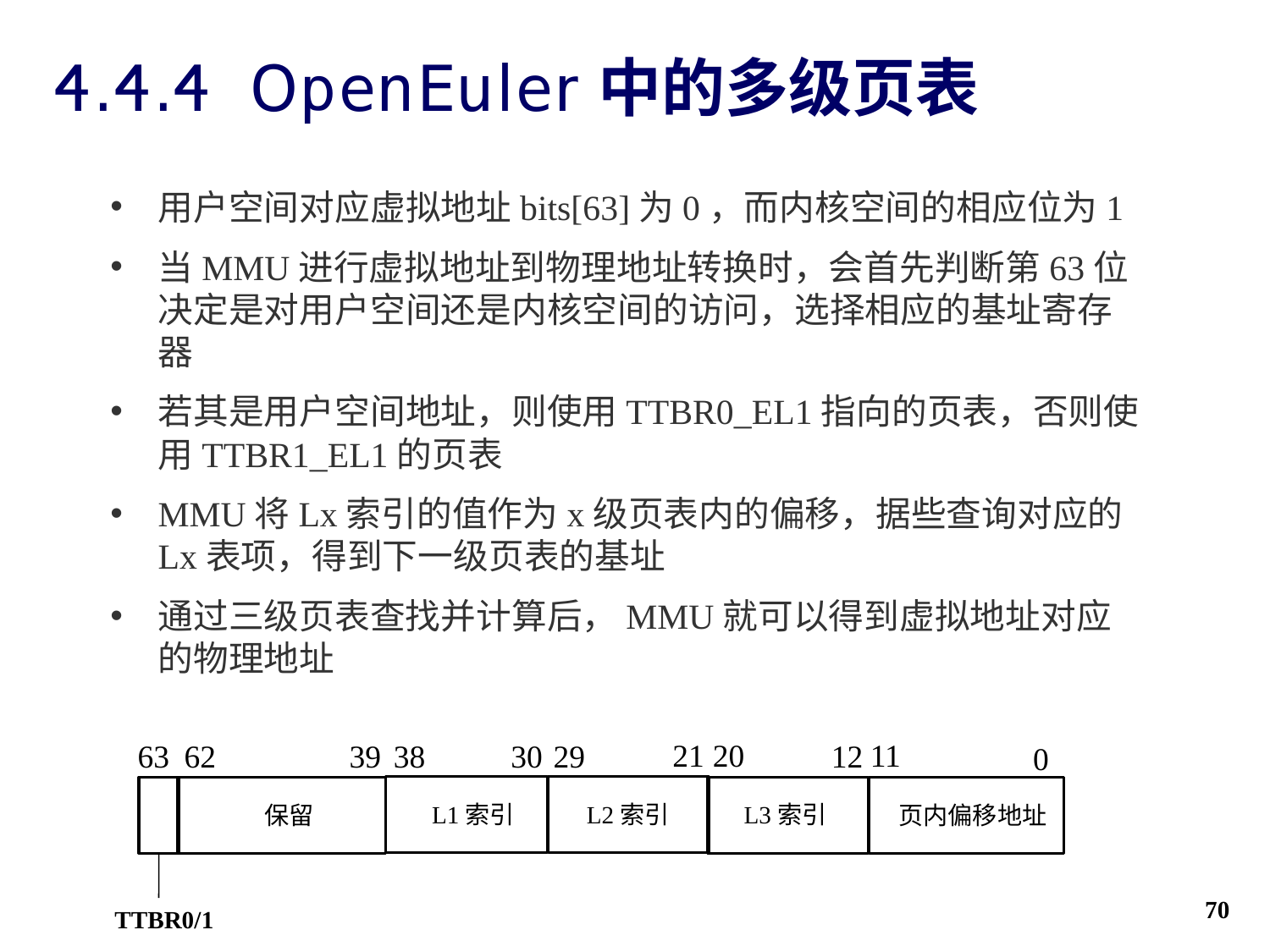

4.4.4  OpenEuler中的多级页表
用户空间对应虚拟地址bits[63]为0，而内核空间的相应位为1
当MMU进行虚拟地址到物理地址转换时，会首先判断第63位决定是对用户空间还是内核空间的访问，选择相应的基址寄存器
若其是用户空间地址，则使用TTBR0_EL1指向的页表，否则使用TTBR1_EL1的页表
MMU将Lx索引的值作为x级页表内的偏移，据些查询对应的Lx表项，得到下一级页表的基址
通过三级页表查找并计算后，MMU就可以得到虚拟地址对应的物理地址
21
20
11
39
38
30
29
12
62
63
0

L1索引
L2索引
L3索引
页内偏移地址
保留
70
TTBR0/1